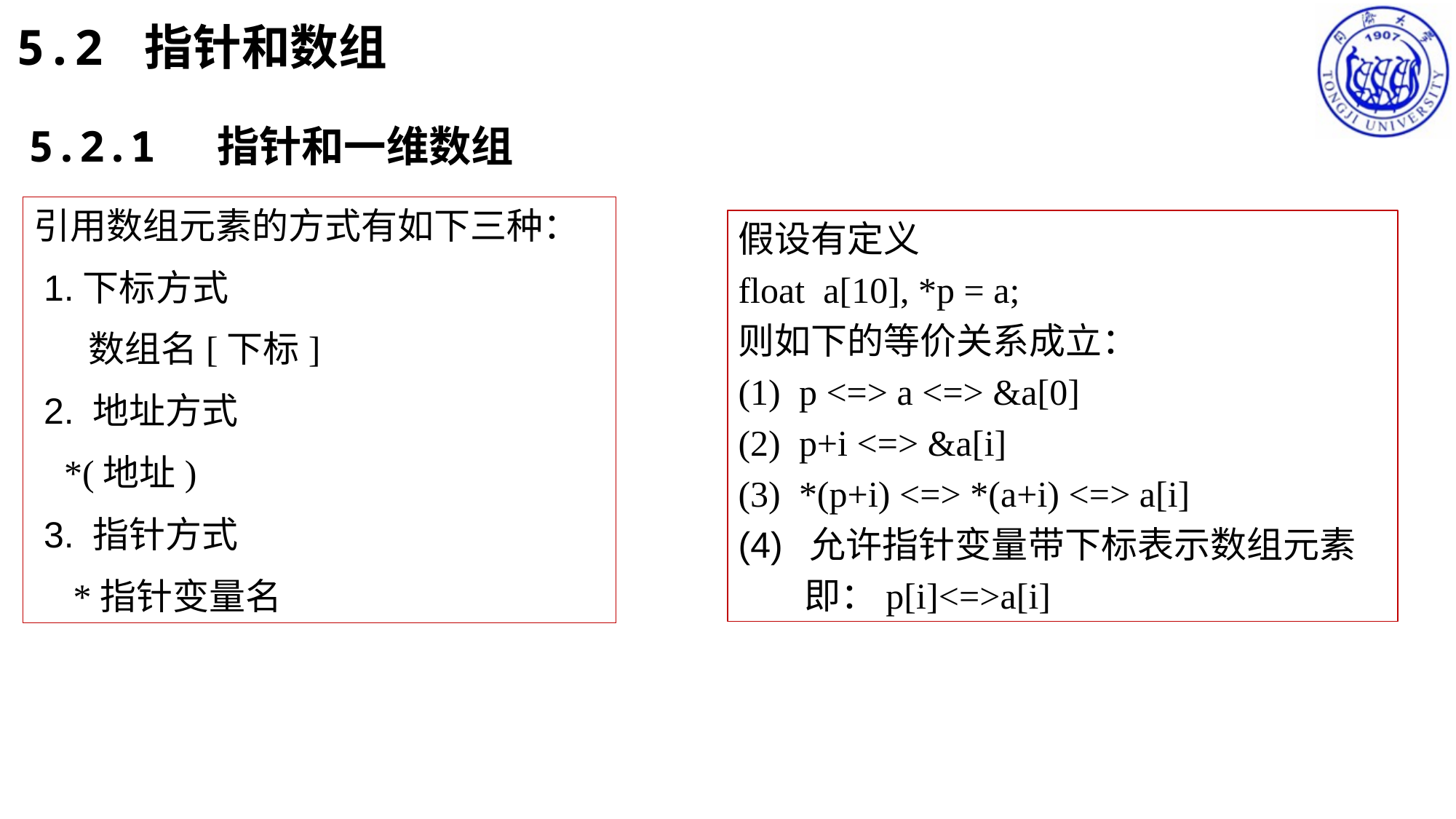

# 5.2 指针和数组
 5.2.1  指针和一维数组）
引用数组元素的方式有如下三种：
 1.下标方式
	数组名[下标]
 2. 地址方式
   *(地址)
 3. 指针方式
    *指针变量名
假设有定义
float  a[10], *p = a;
则如下的等价关系成立：
(1)  p <=> a <=> &a[0]
(2)  p+i <=> &a[i]
(3)  *(p+i) <=> *(a+i) <=> a[i]
 允许指针变量带下标表示数组元素
       即：p[i]<=>a[i]